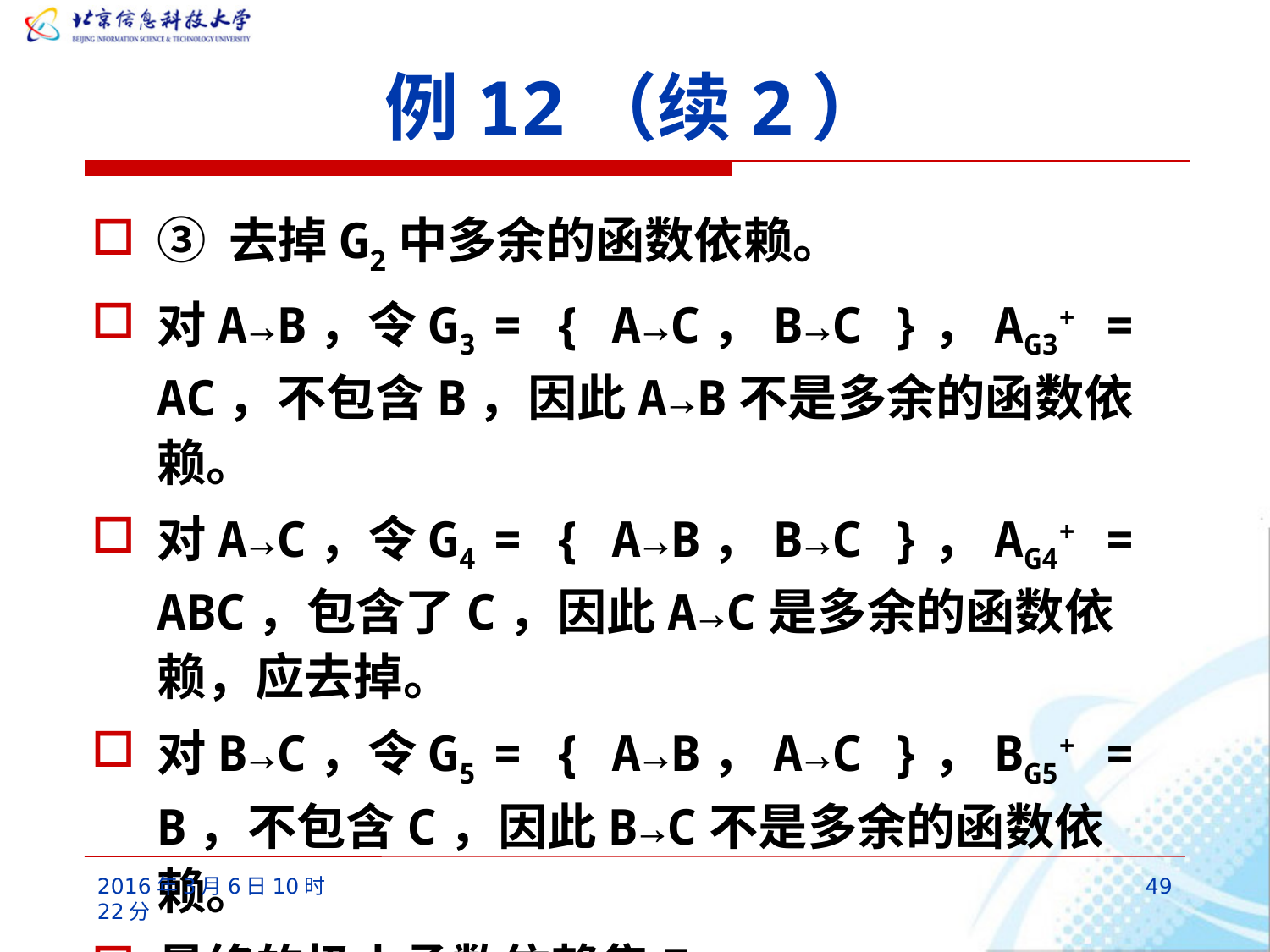

# 例12（续2）
③ 去掉G2中多余的函数依赖。
对A→B，令G3 = { A→C，B→C }，AG3+ = AC，不包含B，因此A→B不是多余的函数依赖。
对A→C，令G4 = { A→B，B→C }，AG4+ = ABC，包含了C，因此A→C是多余的函数依赖，应去掉。
对B→C，令G5 = { A→B，A→C }，BG5+ = B，不包含C，因此B→C不是多余的函数依赖。
最终的极小函数依赖集Fmin = { A→B，B→C }
2016年3月6日10时22分
49